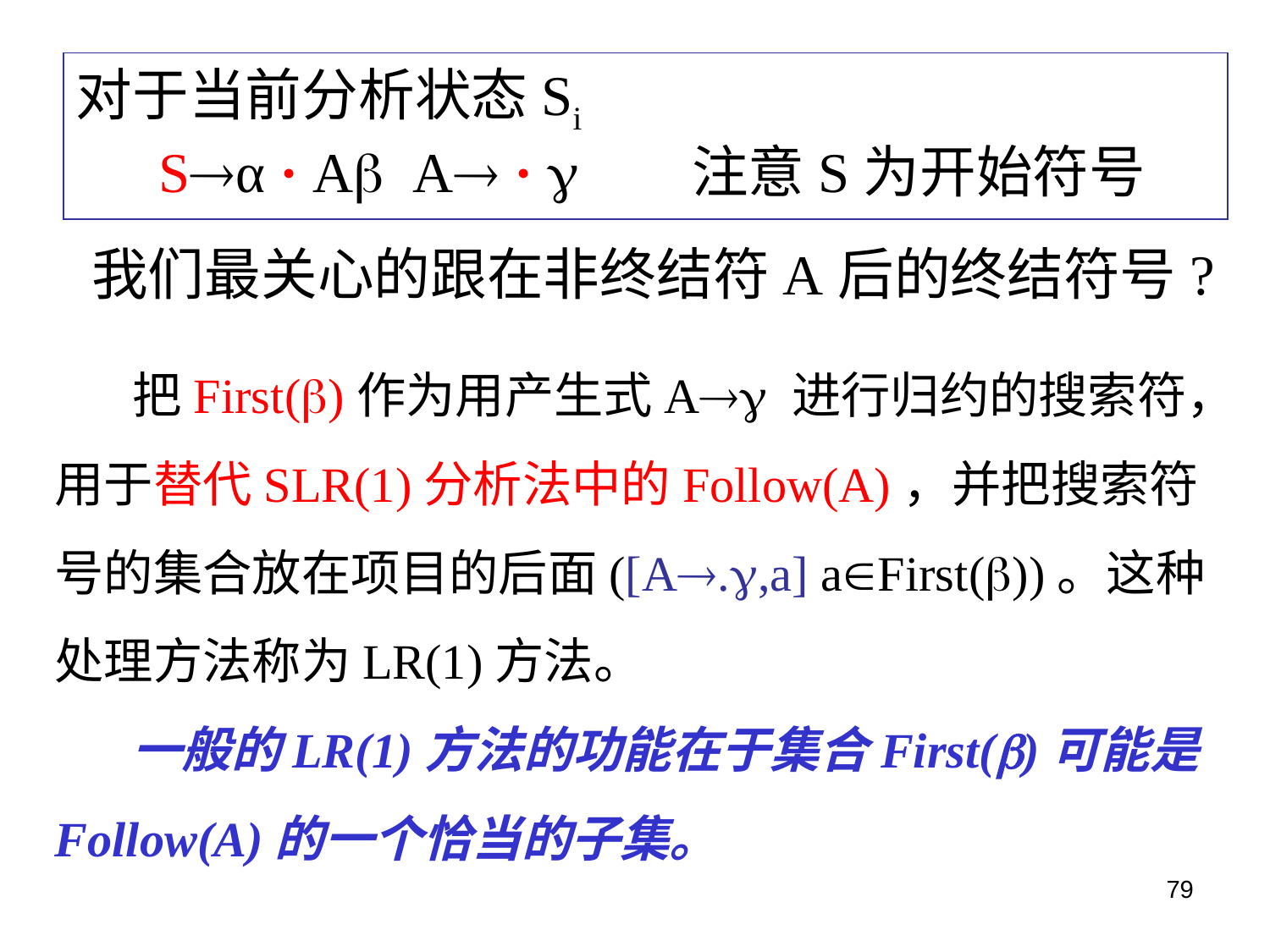

对于当前分析状态Si
          S→α · Aβ  A→ · γ       注意S为开始符号
 我们最关心的跟在非终结符A后的终结符号?
      把First(β)作为用产生式A→γ 进行归约的搜索符，用于替代SLR(1)分析法中的Follow(A)，并把搜索符号的集合放在项目的后面([A→.γ,a] a∈First(β))。这种处理方法称为LR(1)方法。
      一般的LR(1)方法的功能在于集合First(β)可能是Follow(A)的一个恰当的子集。

79